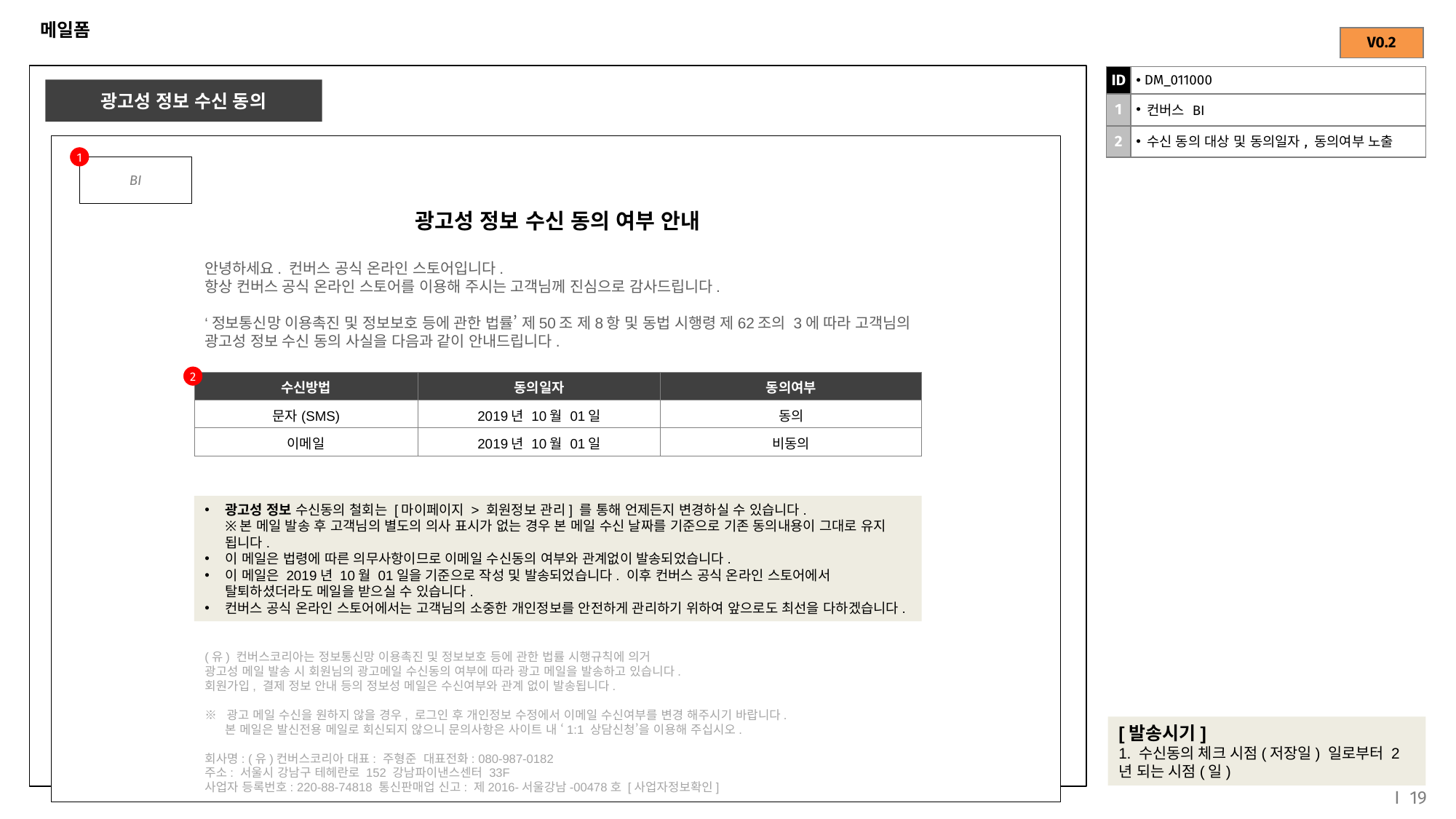

# 메일폼
| V0.2 |
| --- |

| ID | DM\_011000 |
| --- | --- |
| 1 | 컨버스 BI |
| 2 | 수신 동의 대상 및 동의일자, 동의여부 노출 |
광고성 정보 수신 동의

1
BI
광고성 정보 수신 동의 여부 안내

안녕하세요. 컨버스 공식 온라인 스토어입니다.
항상 컨버스 공식 온라인 스토어를 이용해 주시는 고객님께 진심으로 감사드립니다.
‘정보통신망 이용촉진 및 정보보호 등에 관한 법률’ 제50조 제8항 및 동법 시행령 제62조의 3에 따라 고객님의 광고성 정보 수신 동의 사실을 다음과 같이 안내드립니다.
2
| 수신방법 | 동의일자 | 동의여부 |
| --- | --- | --- |
| 문자(SMS) | 2019년 10월 01일 | 동의 |
| 이메일 | 2019년 10월 01일 | 비동의 |
광고성 정보 수신동의 철회는 [마이페이지 > 회원정보 관리] 를 통해 언제든지 변경하실 수 있습니다. 
※본 메일 발송 후 고객님의 별도의 의사 표시가 없는 경우 본 메일 수신 날짜를 기준으로 기존 동의내용이 그대로 유지 됩니다.
이 메일은 법령에 따른 의무사항이므로 이메일 수신동의 여부와 관계없이 발송되었습니다.
이 메일은 2019년 10월 01일을 기준으로 작성 및 발송되었습니다. 이후 컨버스 공식 온라인 스토어에서 탈퇴하셨더라도 메일을 받으실 수 있습니다.
컨버스 공식 온라인 스토어에서는 고객님의 소중한 개인정보를 안전하게 관리하기 위하여 앞으로도 최선을 다하겠습니다.
(유) 컨버스코리아는 정보통신망 이용촉진 및 정보보호 등에 관한 법률 시행규칙에 의거
광고성 메일 발송 시 회원님의 광고메일 수신동의 여부에 따라 광고 메일을 발송하고 있습니다.
회원가입, 결제 정보 안내 등의 정보성 메일은 수신여부와 관계 없이 발송됩니다.

※  광고 메일 수신을 원하지 않을 경우, 로그인 후 개인정보 수정에서 이메일 수신여부를 변경 해주시기 바랍니다.
     본 메일은 발신전용 메일로 회신되지 않으니 문의사항은 사이트 내 ‘1:1 상담신청’을 이용해 주십시오.

회사명: (유)컨버스코리아 대표: 주형준  대표전화: 080-987-0182
주소: 서울시 강남구 테헤란로 152 강남파이낸스센터 33F
사업자 등록번호: 220-88-74818 통신판매업 신고: 제2016-서울강남-00478호 [사업자정보확인]
[발송시기]
1. 수신동의 체크 시점(저장일) 일로부터 2년 되는 시점(일)